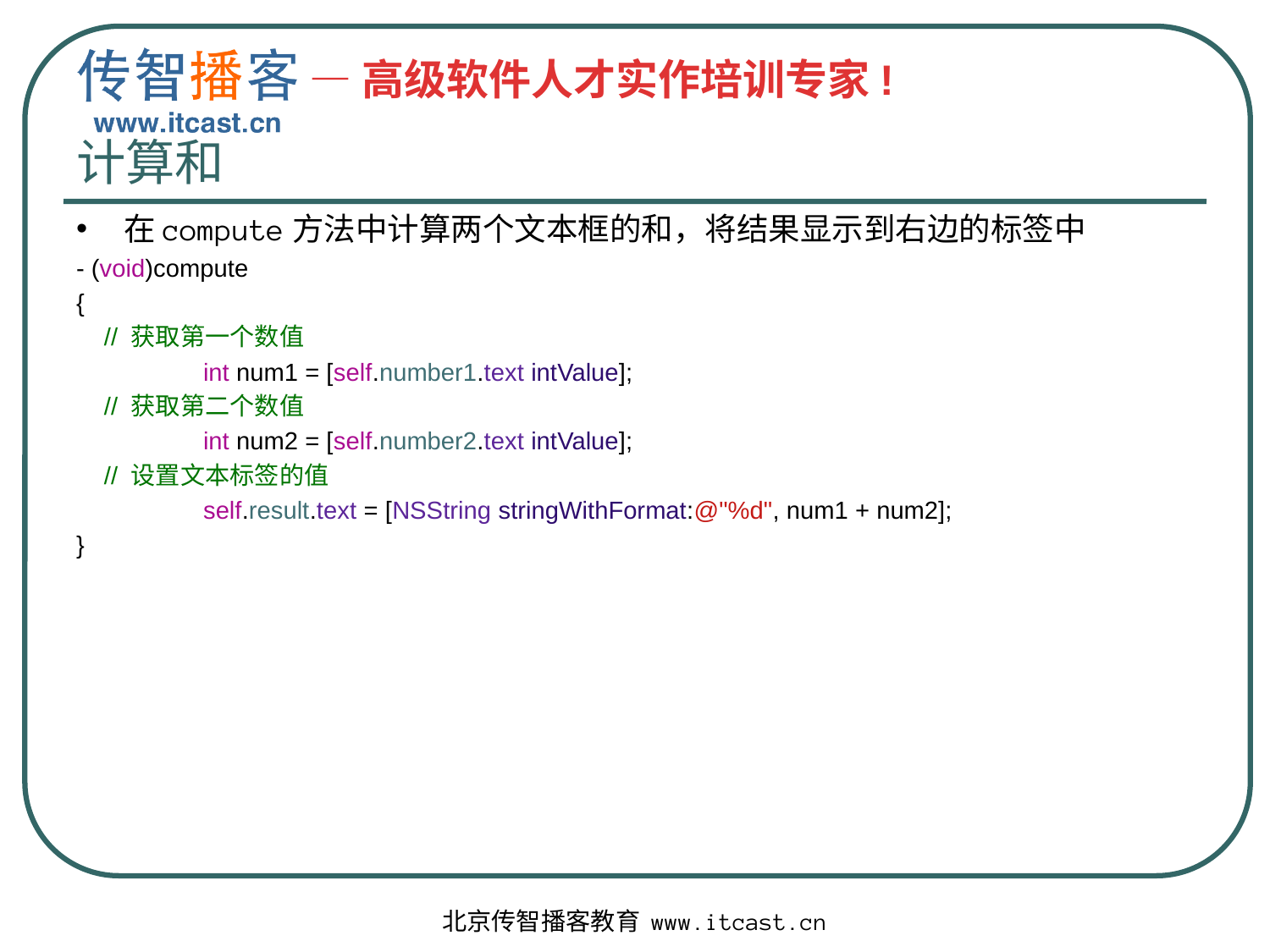

# 计算和
在compute方法中计算两个文本框的和，将结果显示到右边的标签中
- (void)compute
{
    // 获取第一个数值
    	int num1 = [self.number1.text intValue];
    // 获取第二个数值
    	int num2 = [self.number2.text intValue];
    // 设置文本标签的值
    	self.result.text = [NSString stringWithFormat:@"%d", num1 + num2];
}